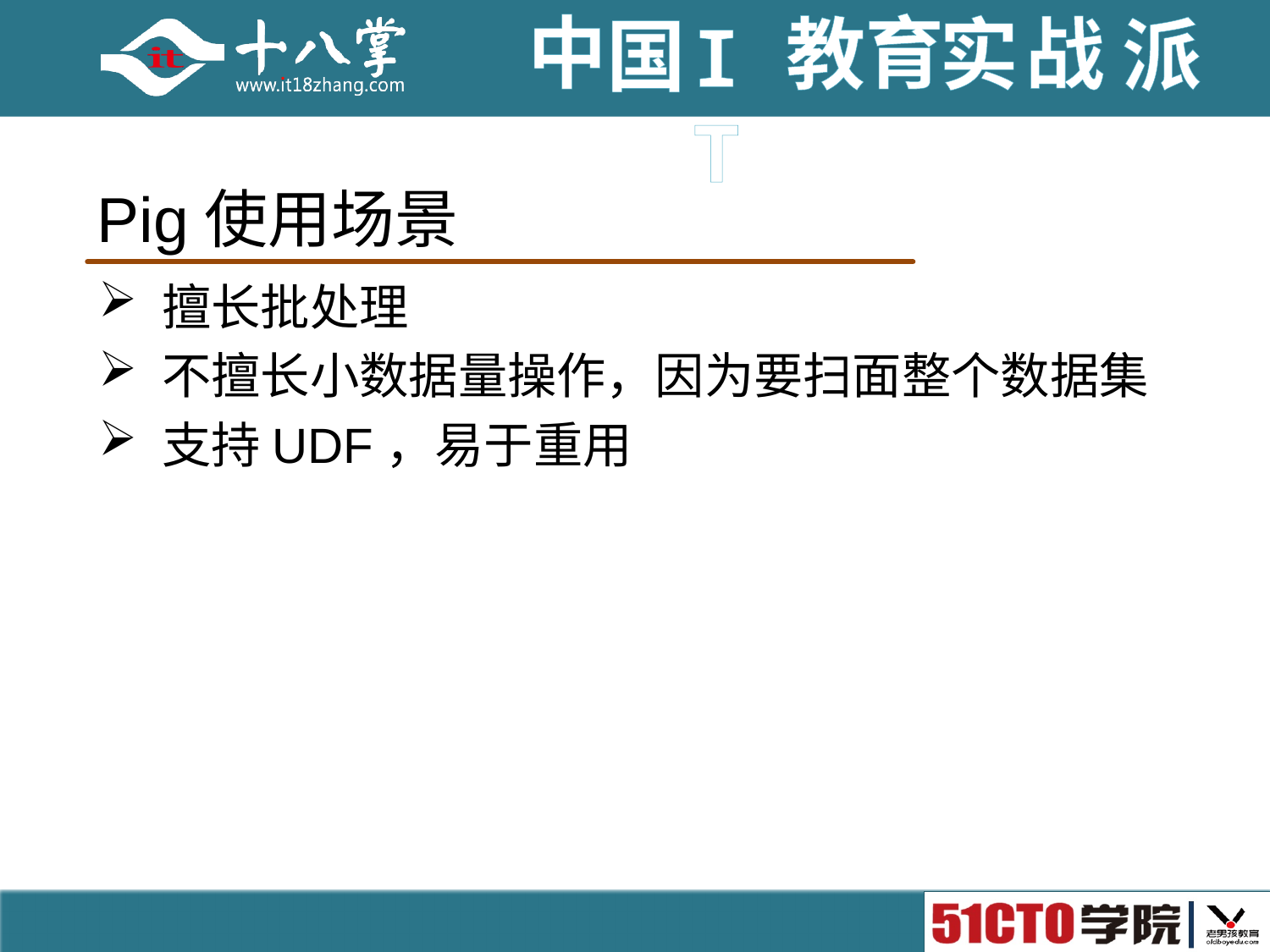

# Pig使用场景
擅长批处理
不擅长小数据量操作，因为要扫面整个数据集
支持UDF，易于重用